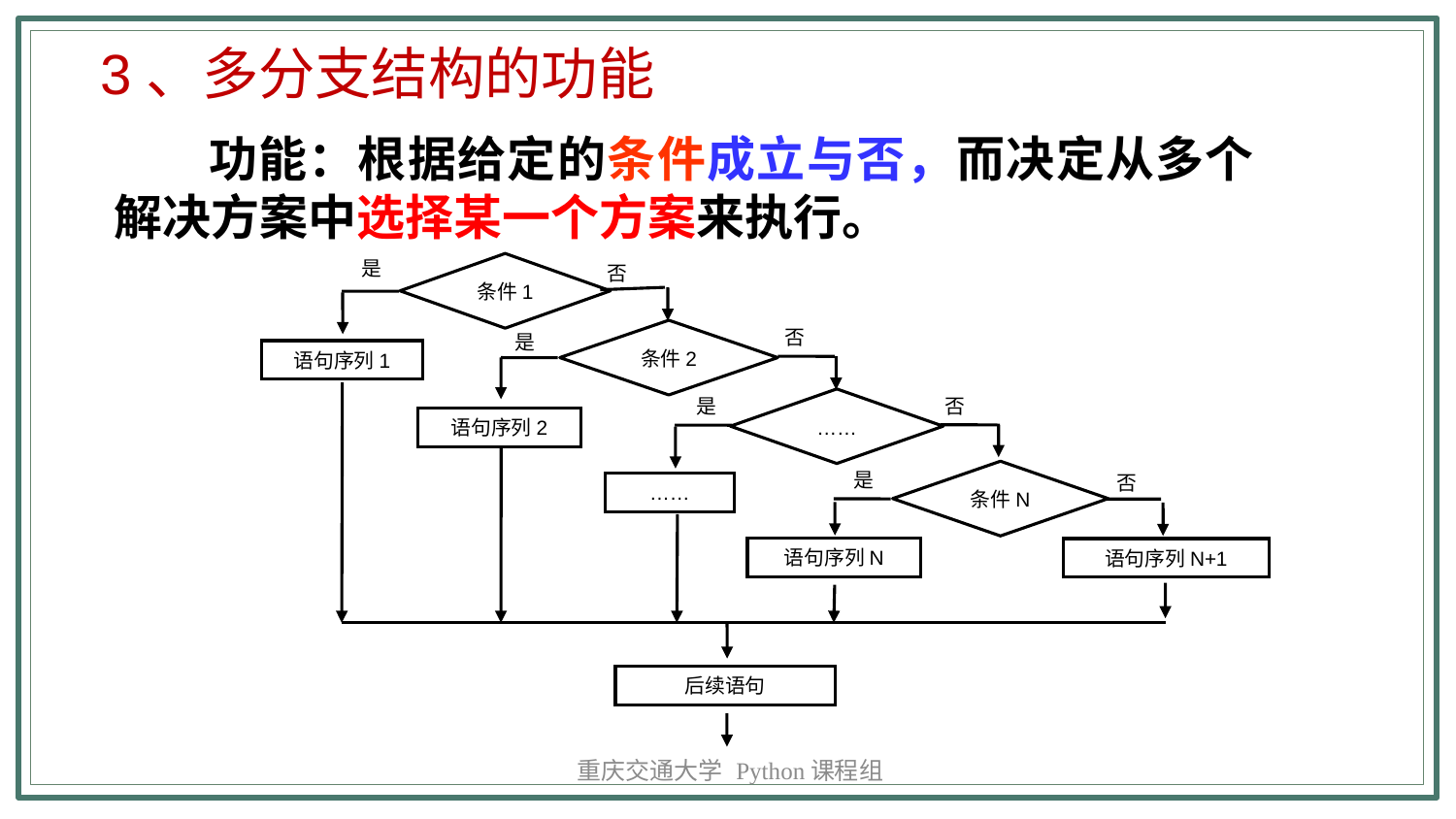

3、多分支结构的功能
  功能：根据给定的条件成立与否，而决定从多个解决方案中选择某一个方案来执行。
是
条件1
否

否
条件2
是
语句序列1

是
否
……
语句序列2

是
条件N
否
……

语句序列N
语句序列N+1

后续语句

重庆交通大学 Python课程组